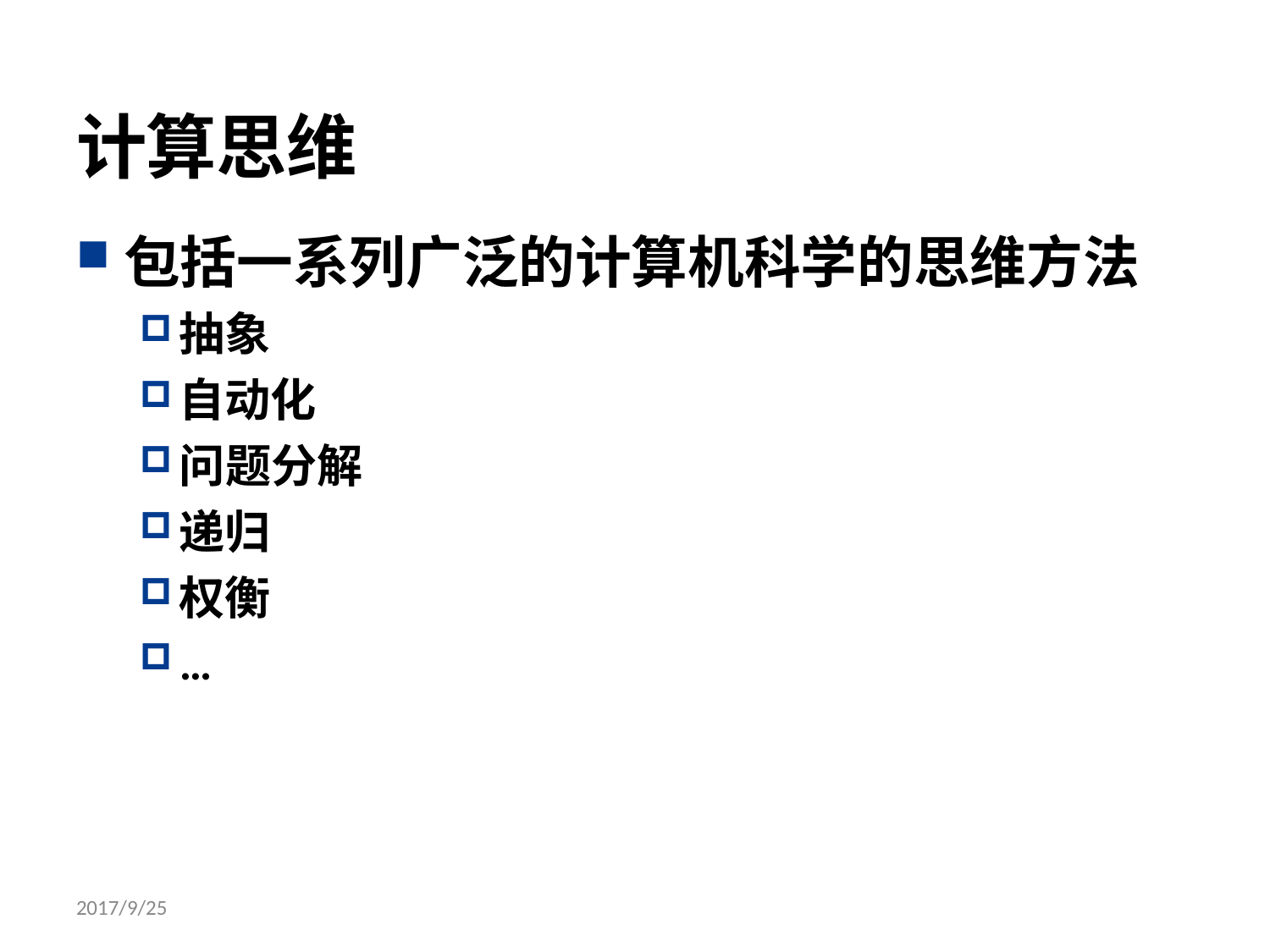

# 计算思维
包括一系列广泛的计算机科学的思维方法
抽象
自动化
问题分解
递归
权衡
…
2017/9/25
8